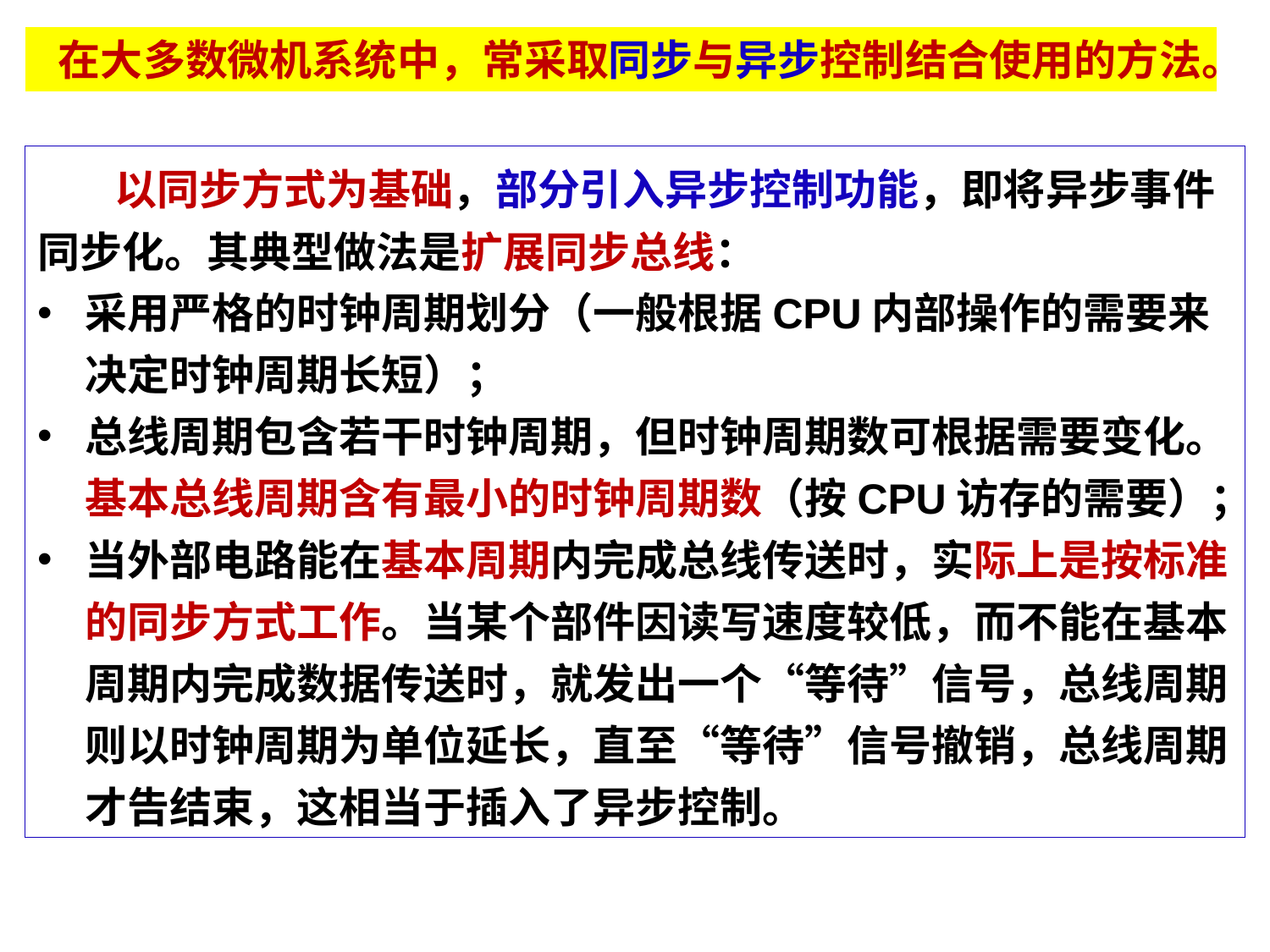

在大多数微机系统中，常采取同步与异步控制结合使用的方法。
       以同步方式为基础，部分引入异步控制功能，即将异步事件同步化。其典型做法是扩展同步总线：
采用严格的时钟周期划分（一般根据CPU内部操作的需要来决定时钟周期长短）；
总线周期包含若干时钟周期，但时钟周期数可根据需要变化。基本总线周期含有最小的时钟周期数（按CPU访存的需要）；
当外部电路能在基本周期内完成总线传送时，实际上是按标准的同步方式工作。当某个部件因读写速度较低，而不能在基本周期内完成数据传送时，就发出一个“等待”信号，总线周期则以时钟周期为单位延长，直至“等待”信号撤销，总线周期才告结束，这相当于插入了异步控制。
146